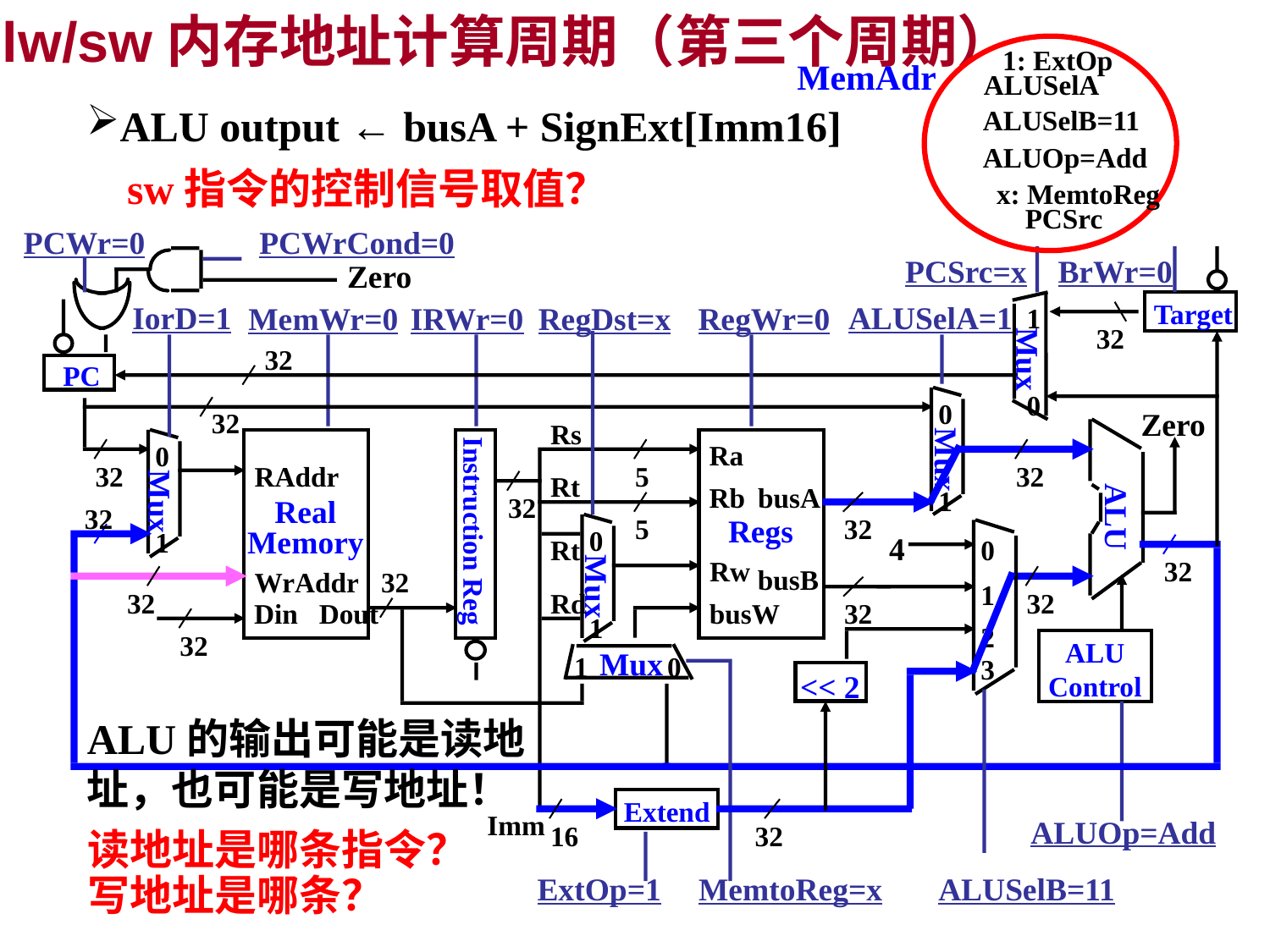

# lw/sw内存地址计算周期（第三个周期）

1: ExtOp
MemAdr
ALUSelA
ALUSelB=11
ALUOp=Add
x: MemtoReg
PCSrc
ALU output ← busA + SignExt[Imm16]
sw指令的控制信号取值？
PCWr=0
PCWrCond=0
PCSrc=x
BrWr=0

Zero

Target

IorD=1
ALUSelA=1

MemWr=0
IRWr=0
RegDst=x
RegWr=0
1

32

Mux

32
PC

0

0

Mux
1

Zero
32

Rs

ALU

0

Mux
1

Ra

32
RAddr
5
32
Rt

Rb
busA

32

Real
Memory
32

Regs
5
32
Instruction Reg

0

Mux
1

4

Rt
0

Rw
32

busB
WrAddr
32

1

32
Rd
32

Din
Dout
busW
32

2

32

ALU
Control

Mux
1
0

3

<< 2

ALU的输出可能是读地址，也可能是写地址！

Extend

Imm
ALUOp=Add

16
32
读地址是哪条指令？写地址是哪条？

ExtOp=1
MemtoReg=x
ALUSelB=11